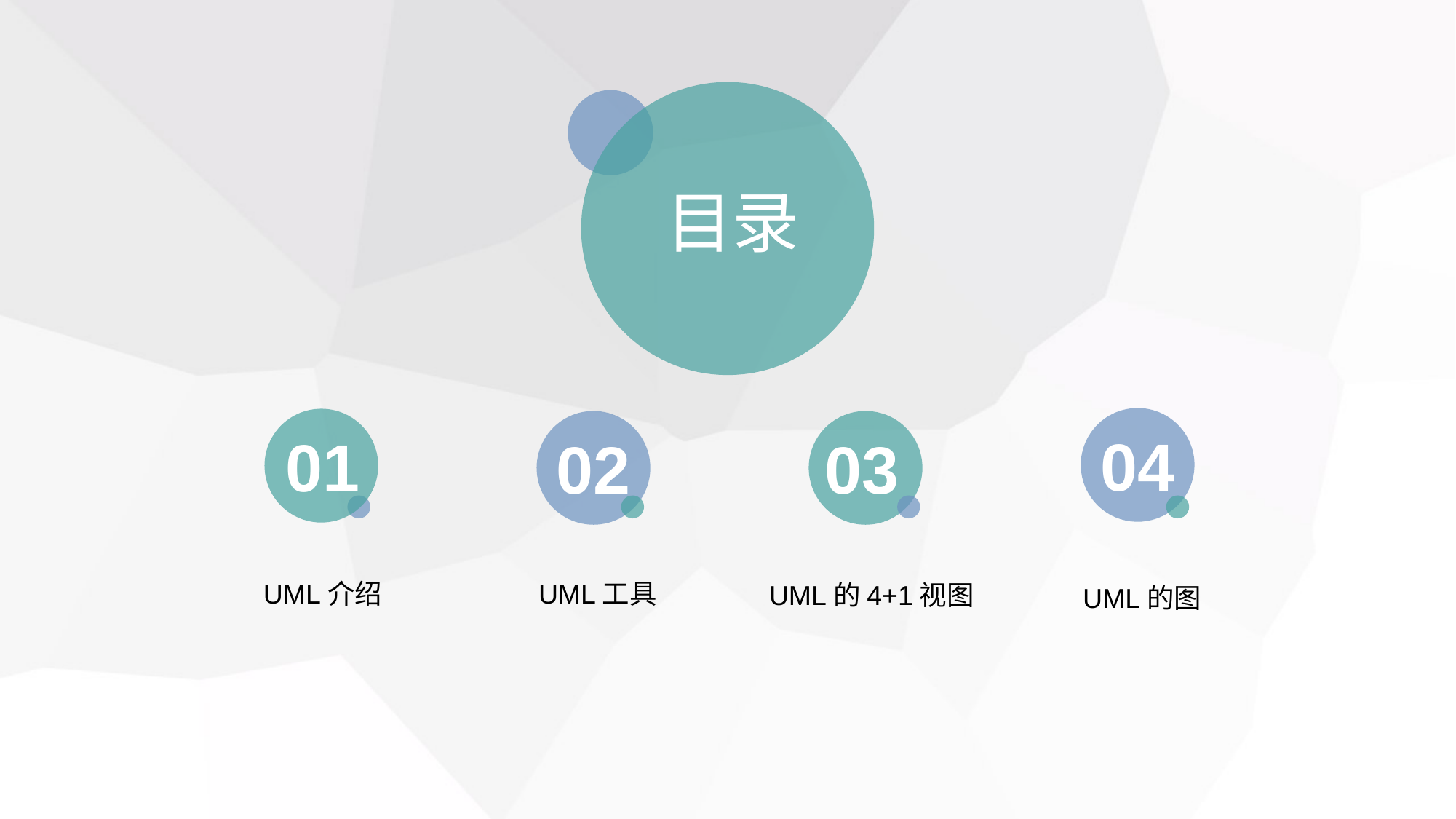

目录

04
01
02
03

UML介绍
UML工具
UML的4+1视图
UML的图